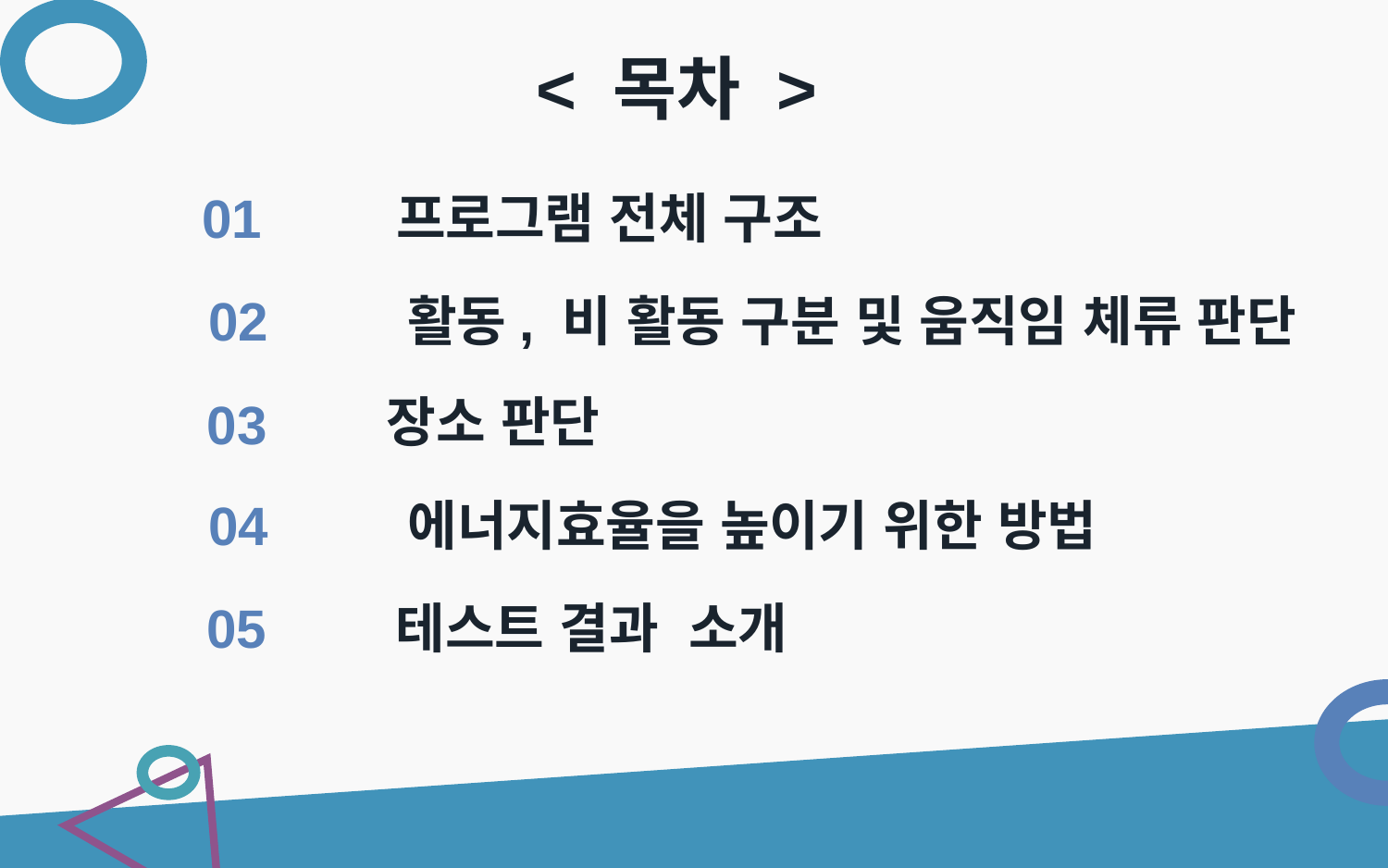

< 목차 >
01
프로그램 전체 구조
활동, 비 활동 구분 및 움직임 체류 판단
02
장소 판단
03
04
에너지효율을 높이기 위한 방법
05
테스트 결과  소개